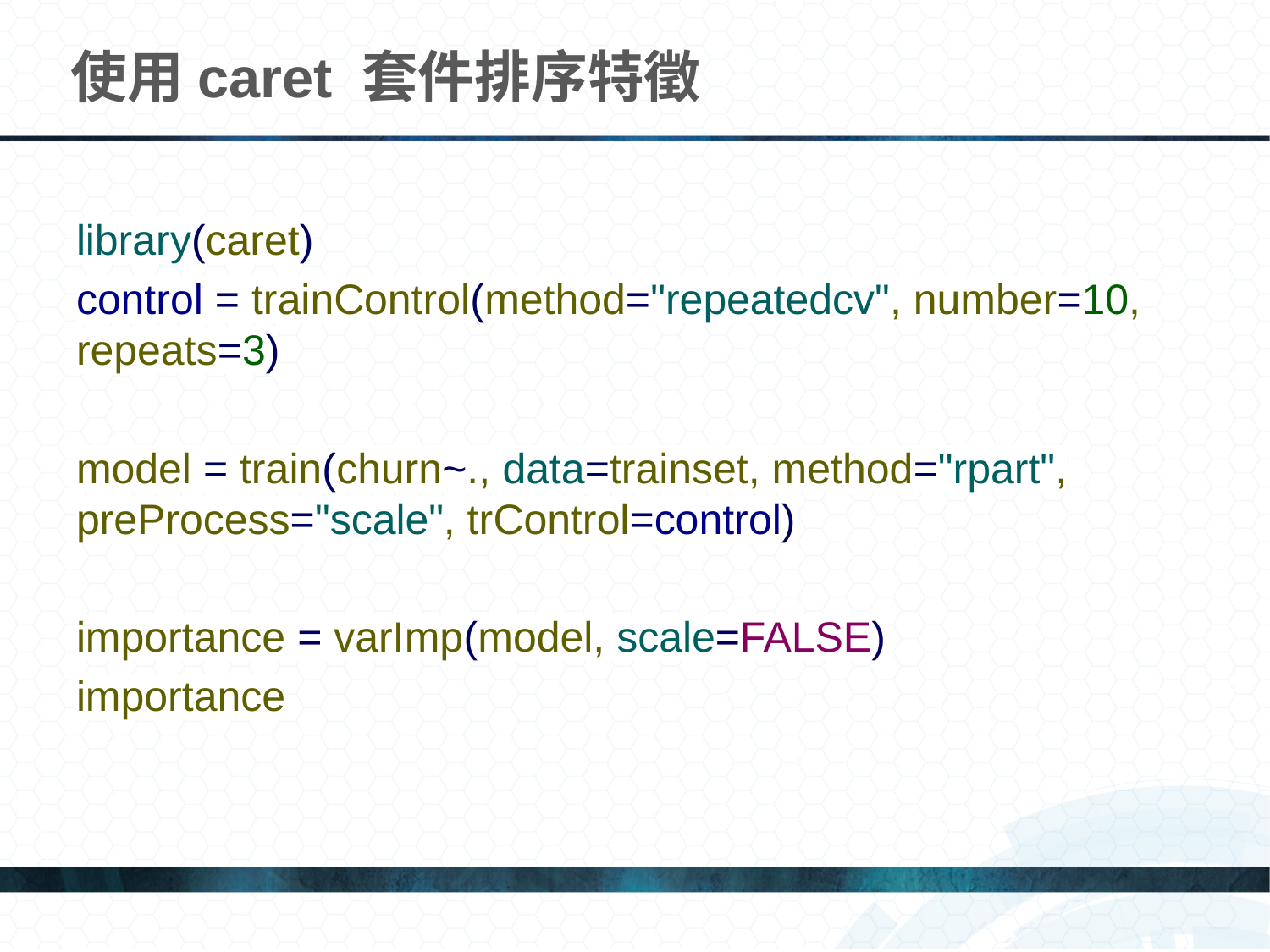

# 使用caret 套件排序特徵
library(caret)
control = trainControl(method="repeatedcv", number=10, repeats=3)

model = train(churn~., data=trainset, method="rpart", preProcess="scale", trControl=control)

importance = varImp(model, scale=FALSE)
importance